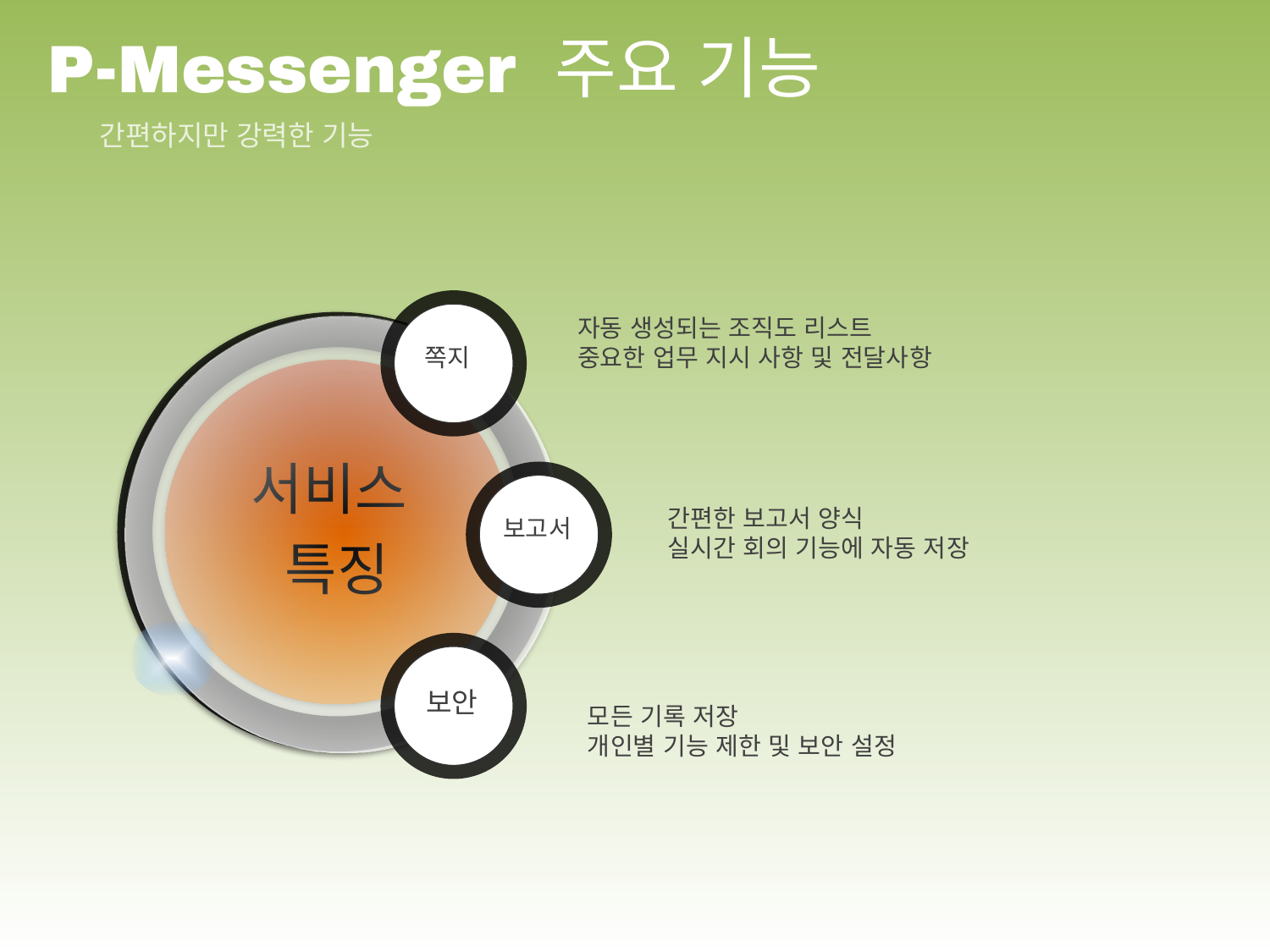

P-Messenger 주요 기능
간편하지만 강력한 기능

자동 생성되는 조직도 리스트
중요한 업무 지시 사항 및 전달사항

TEXT
서비스
특징
  쪽지

간편한 보고서 양식
실시간 회의 기능에 자동 저장
 보고서

모든 기록 저장
개인별 기능 제한 및 보안 설정
  보안